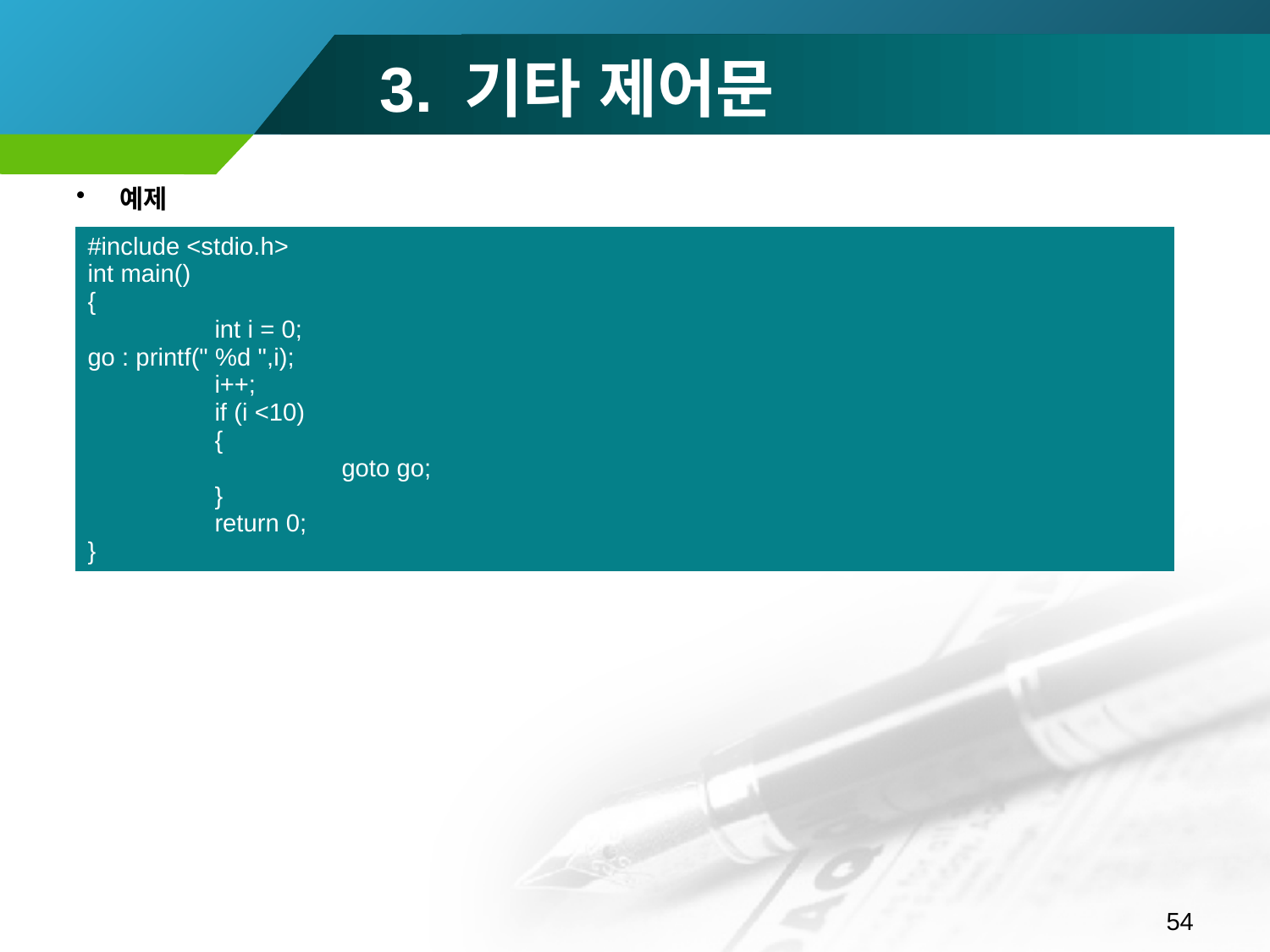

# 3. 기타 제어문
예제
| #include <stdio.h> int main() { int i = 0; go : printf(" %d ",i); i++; if (i <10) { goto go; } return 0; } |
| --- |
54